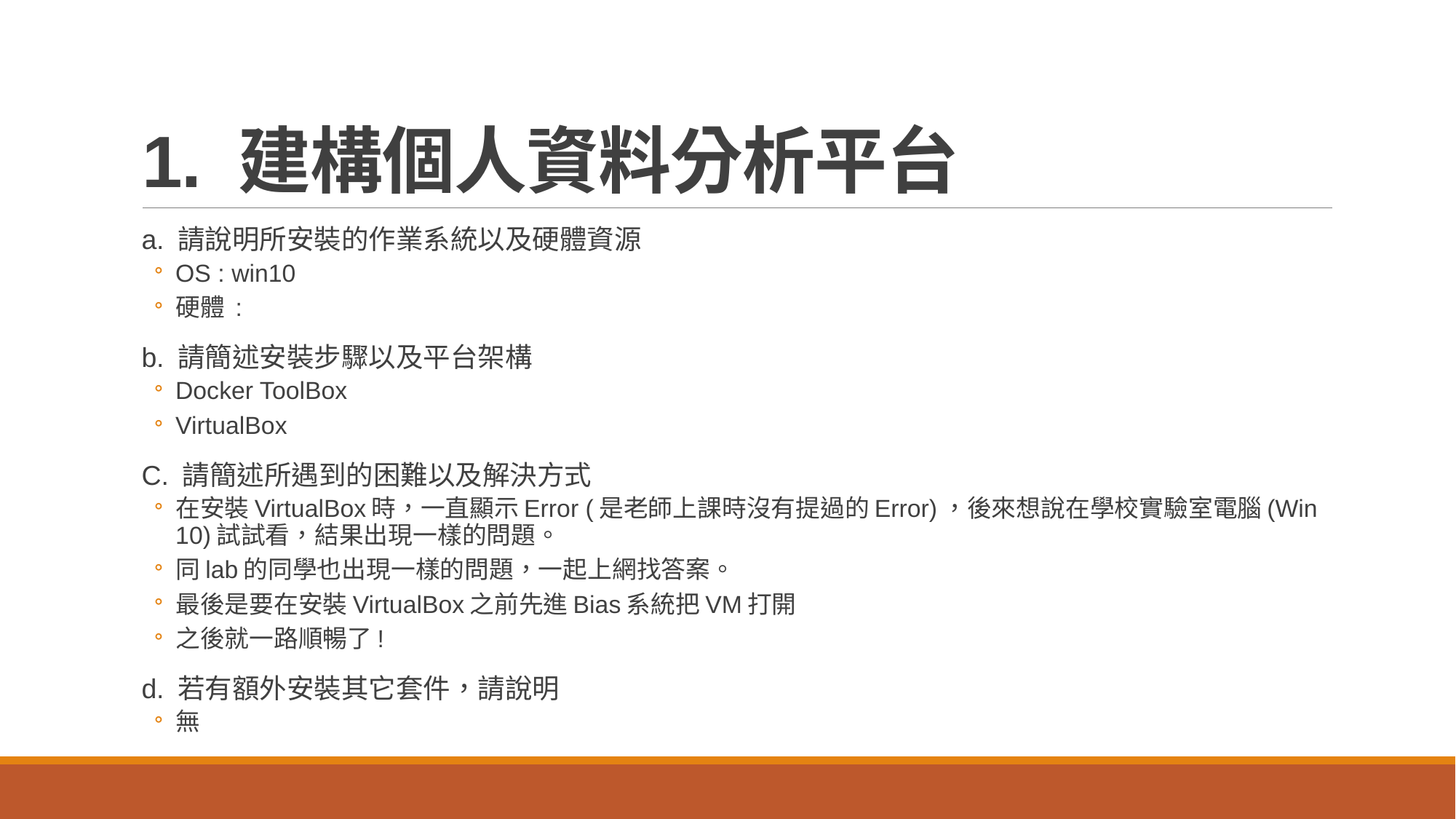

# 1. 建構個人資料分析平台
a. 請說明所安裝的作業系統以及硬體資源
OS : win10
硬體 :
b. 請簡述安裝步驟以及平台架構
Docker ToolBox
VirtualBox
C. 請簡述所遇到的困難以及解決方式
在安裝VirtualBox時，一直顯示Error (是老師上課時沒有提過的Error)，後來想說在學校實驗室電腦(Win 10)試試看，結果出現一樣的問題。
同lab的同學也出現一樣的問題，一起上網找答案。
最後是要在安裝VirtualBox之前先進Bias系統把VM打開
之後就一路順暢了!
d. 若有額外安裝其它套件，請說明
無